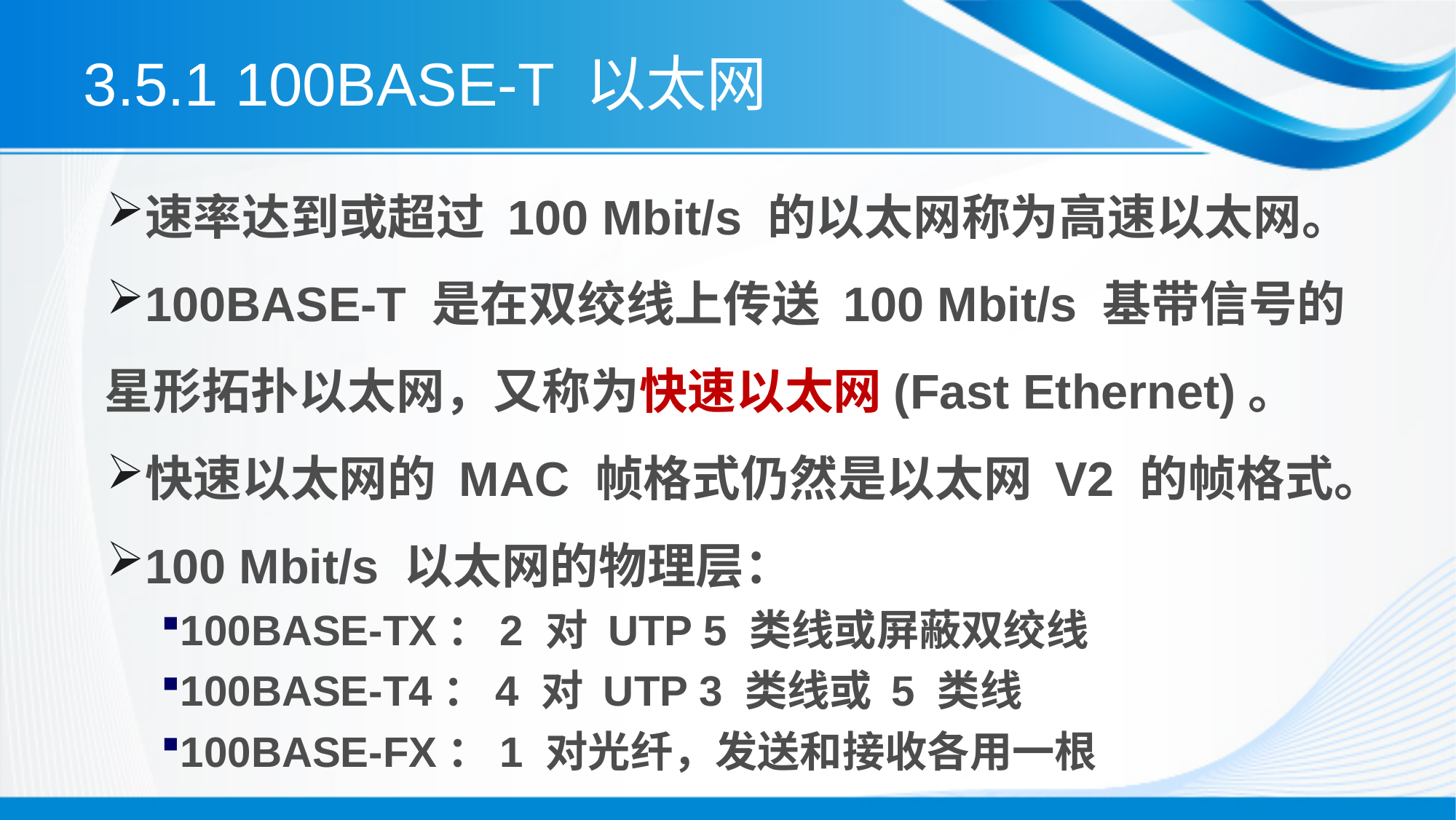

# 3.5.1 100BASE-T 以太网
速率达到或超过 100 Mbit/s 的以太网称为高速以太网。
100BASE-T 是在双绞线上传送 100 Mbit/s 基带信号的星形拓扑以太网，又称为快速以太网(Fast Ethernet)。
快速以太网的 MAC 帧格式仍然是以太网 V2 的帧格式。
100 Mbit/s 以太网的物理层：
100BASE-TX：2 对 UTP 5 类线或屏蔽双绞线
100BASE-T4：4 对 UTP 3 类线或 5 类线
100BASE-FX：1 对光纤，发送和接收各用一根